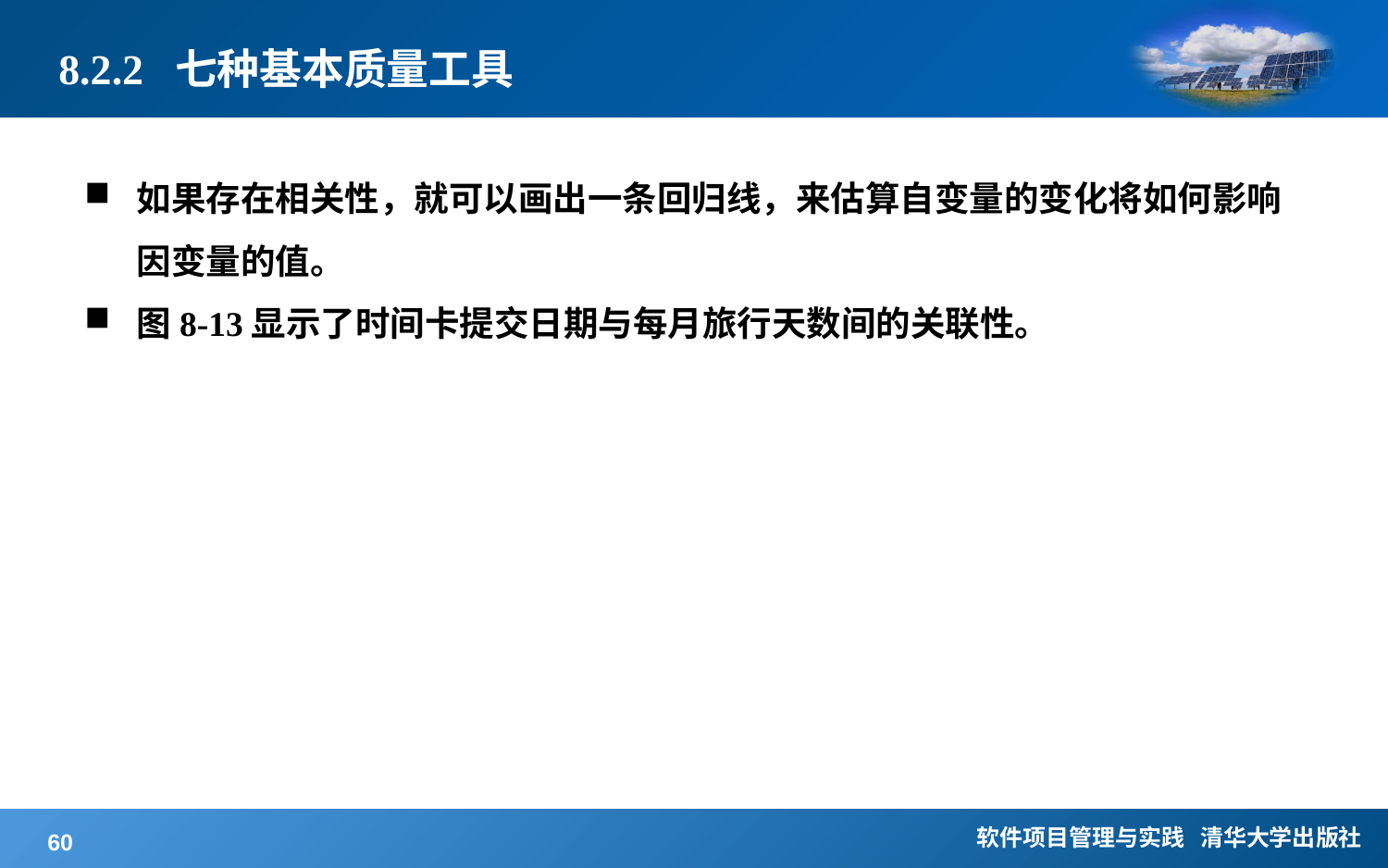

# 8.2.2  七种基本质量工具
如果存在相关性，就可以画出一条回归线，来估算自变量的变化将如何影响因变量的值。
图8-13显示了时间卡提交日期与每月旅行天数间的关联性。